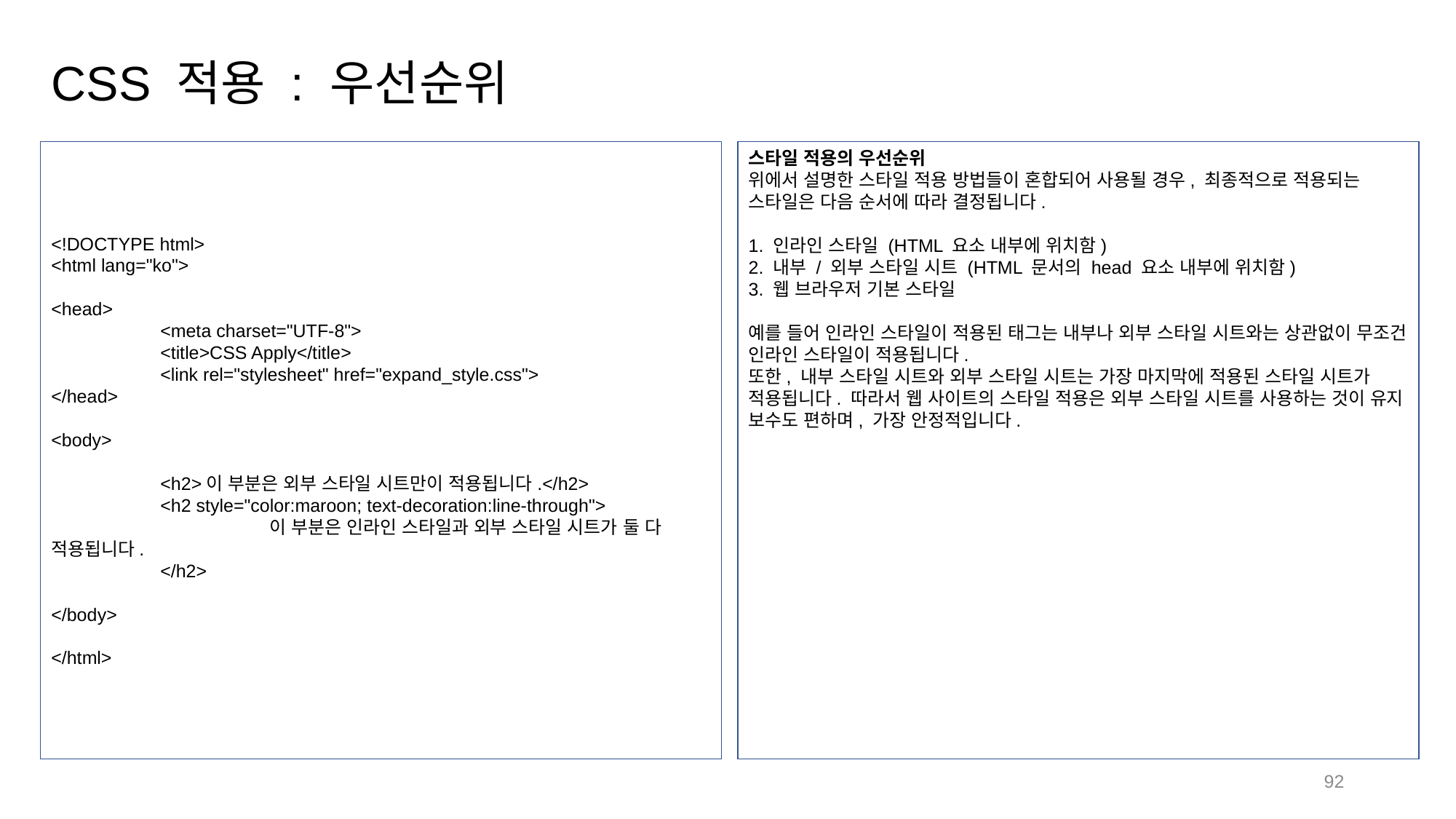

# CSS 적용 : 우선순위
<!DOCTYPE html>
<html lang="ko">

<head>
	<meta charset="UTF-8">
	<title>CSS Apply</title>
	<link rel="stylesheet" href="expand_style.css">
</head>

<body>

	<h2>이 부분은 외부 스타일 시트만이 적용됩니다.</h2>
	<h2 style="color:maroon; text-decoration:line-through">
		이 부분은 인라인 스타일과 외부 스타일 시트가 둘 다 적용됩니다.
	</h2>

</body>

</html>
스타일 적용의 우선순위
위에서 설명한 스타일 적용 방법들이 혼합되어 사용될 경우, 최종적으로 적용되는 스타일은 다음 순서에 따라 결정됩니다.

1. 인라인 스타일 (HTML 요소 내부에 위치함)
2. 내부 / 외부 스타일 시트 (HTML 문서의 head 요소 내부에 위치함)
3. 웹 브라우저 기본 스타일

예를 들어 인라인 스타일이 적용된 태그는 내부나 외부 스타일 시트와는 상관없이 무조건 인라인 스타일이 적용됩니다.
또한, 내부 스타일 시트와 외부 스타일 시트는 가장 마지막에 적용된 스타일 시트가 적용됩니다. 따라서 웹 사이트의 스타일 적용은 외부 스타일 시트를 사용하는 것이 유지 보수도 편하며, 가장 안정적입니다.
92